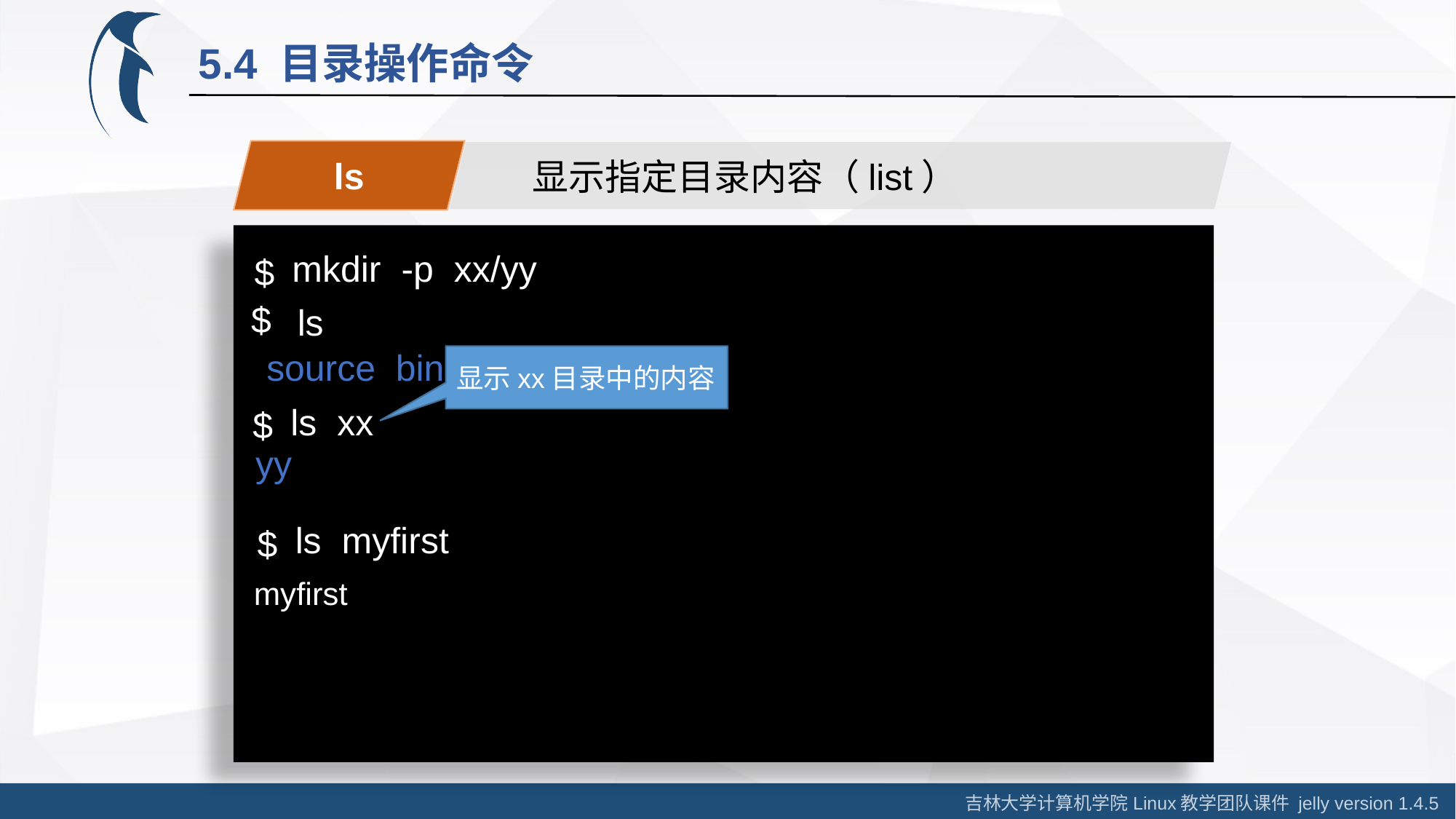

5.4 目录操作命令
ls
显示指定目录内容（list）

mkdir  -p  xx/yy
$
$
ls
source  bin  output  xx
显示xx目录中的内容
ls  xx
$
yy
ls  myfirst
$
myfirst